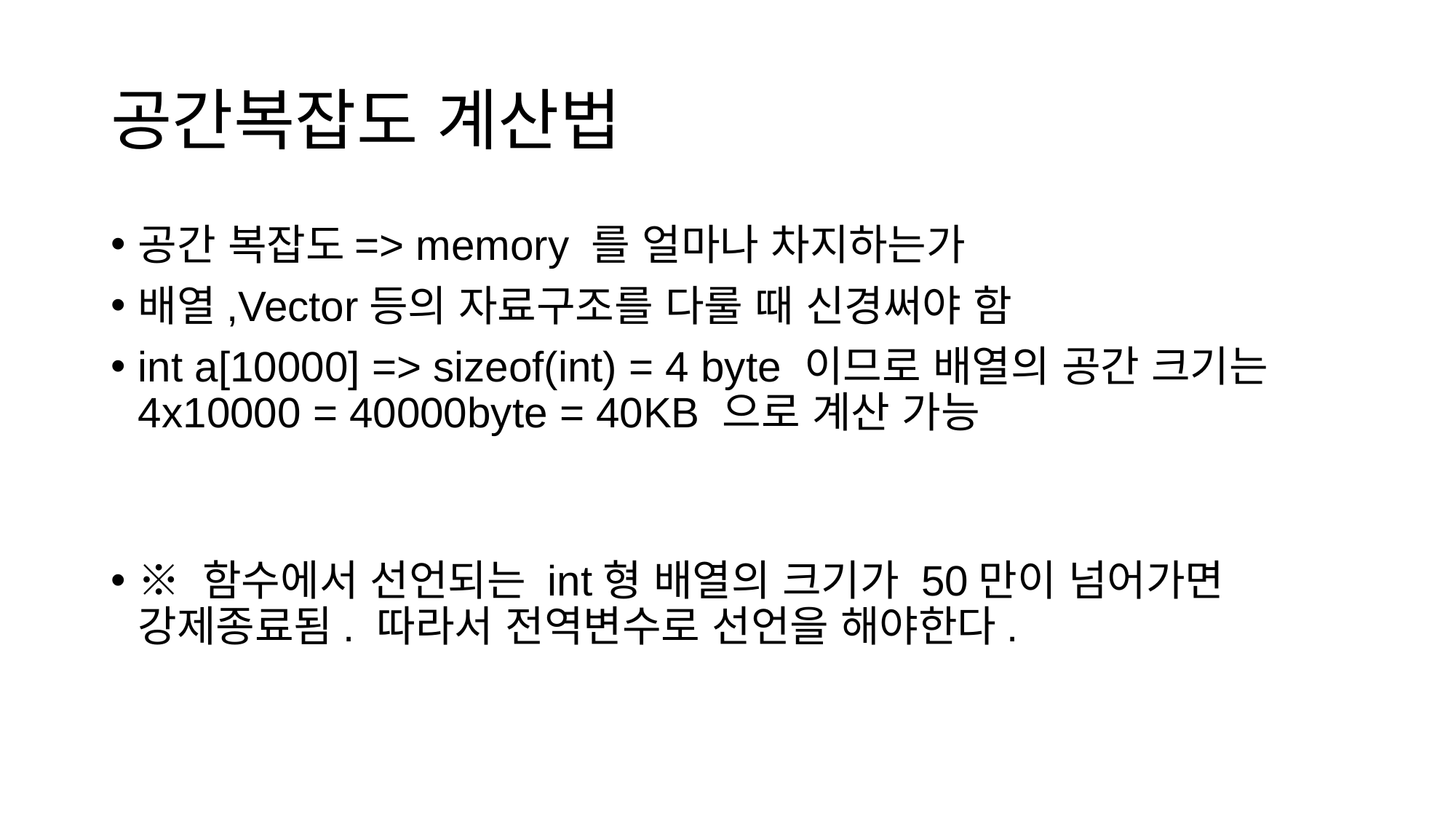

# 공간복잡도 계산법
공간 복잡도=> memory 를 얼마나 차지하는가
배열,Vector등의 자료구조를 다룰 때 신경써야 함
int a[10000] => sizeof(int) = 4 byte 이므로 배열의 공간 크기는 4x10000 = 40000byte = 40KB 으로 계산 가능

※ 함수에서 선언되는 int형 배열의 크기가 50만이 넘어가면 강제종료됨. 따라서 전역변수로 선언을 해야한다.